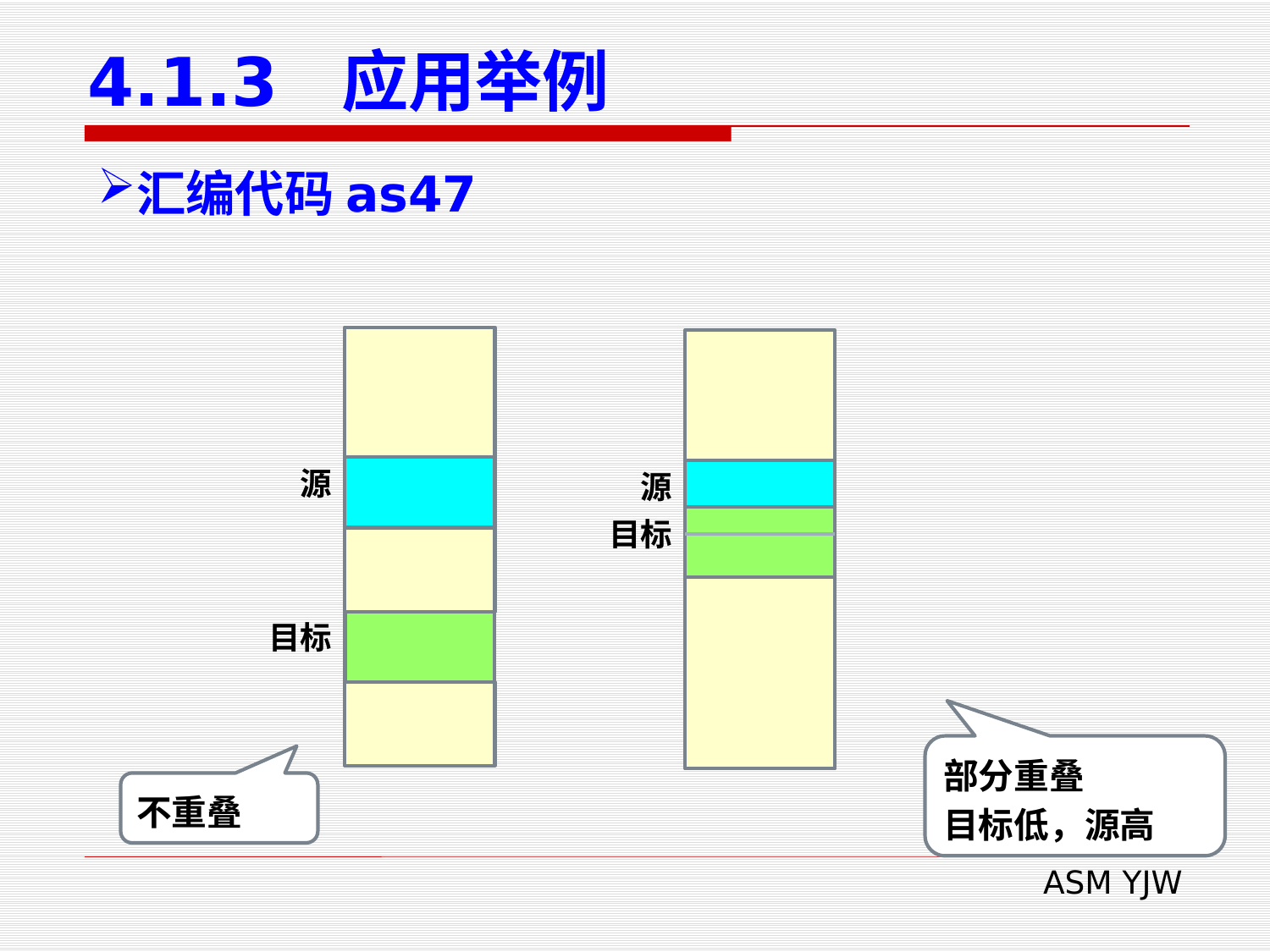

# 4.1.3  应用举例
汇编代码as47

源

源

目标

目标
部分重叠
目标低，源高
不重叠